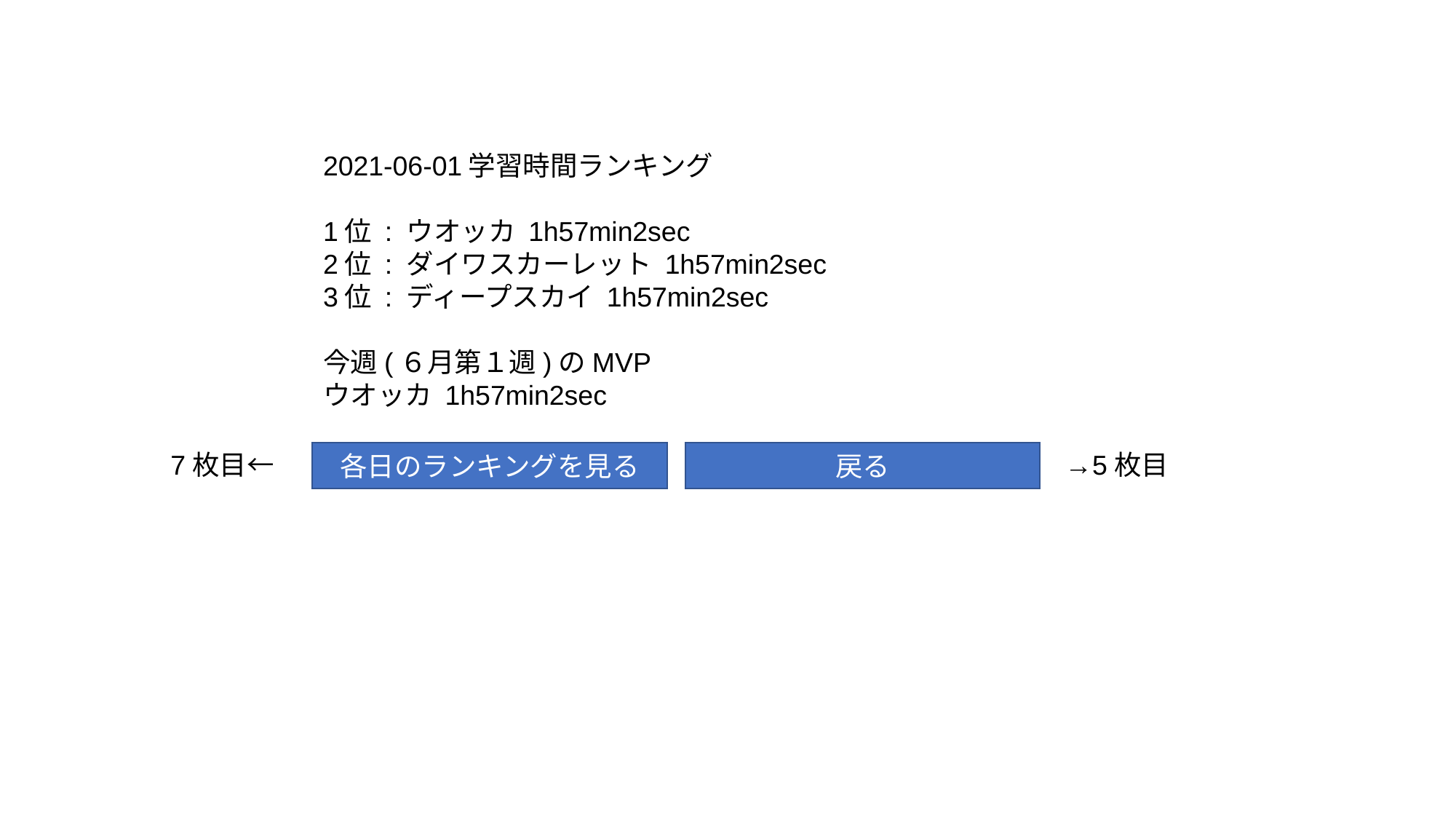

2021-06-01学習時間ランキング

1位 : ウオッカ 1h57min2sec
2位 : ダイワスカーレット 1h57min2sec
3位 : ディープスカイ 1h57min2sec

今週(６月第１週)のMVP
ウオッカ 1h57min2sec

7枚目←
→5枚目
戻る
各日のランキングを見る